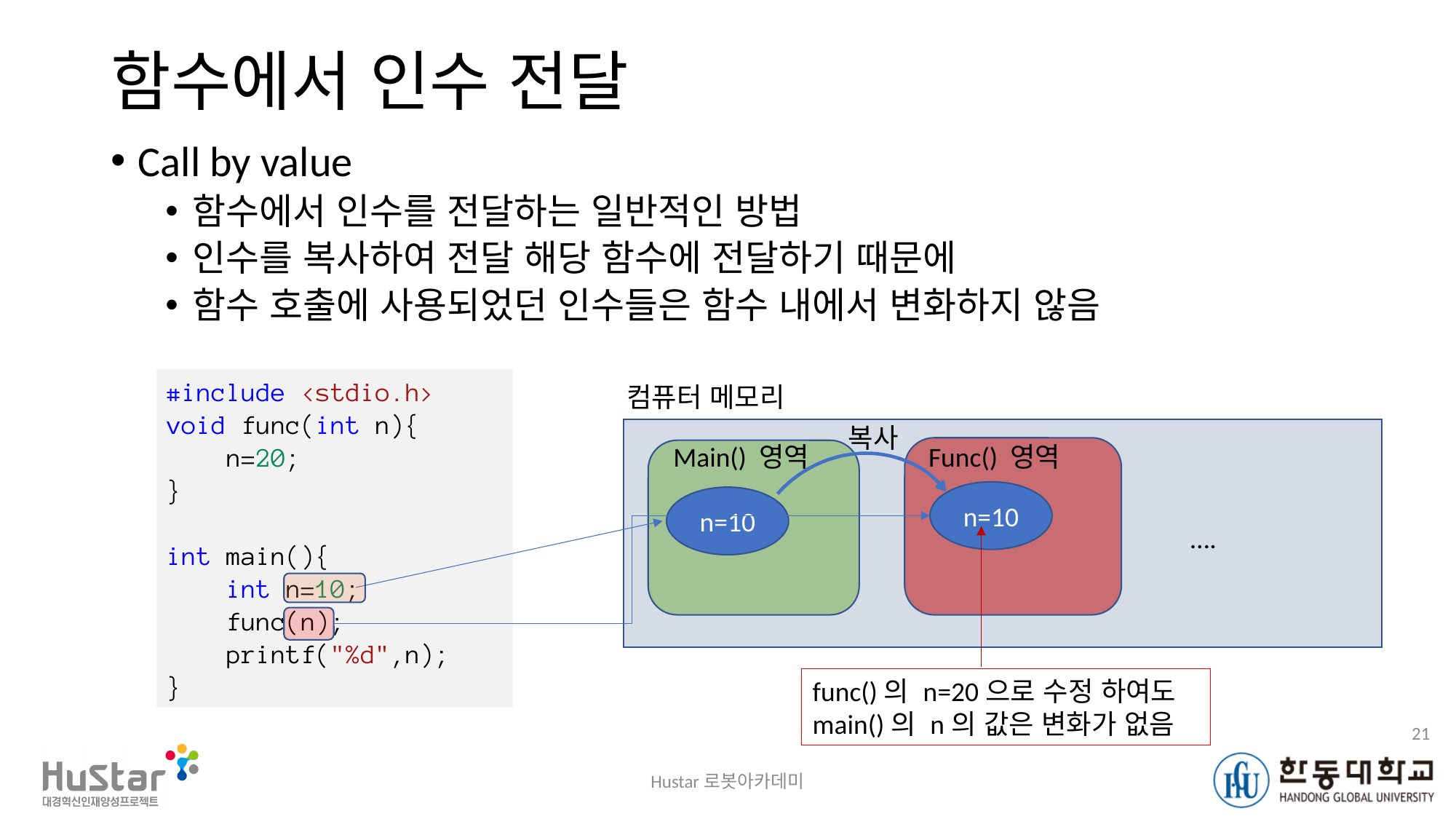

# 함수에서 인수 전달
Call by value
함수에서 인수를 전달하는 일반적인 방법
인수를 복사하여 전달 해당 함수에 전달하기 때문에
함수 호출에 사용되었던 인수들은 함수 내에서 변화하지 않음

#include <stdio.h>
void func(int n){
    n=20;
}
int main(){
    int n=10;
    func(n);
    printf("%d",n);
}
컴퓨터 메모리
복사

Main() 영역
Func() 영역

n=10
n=10
….

func()의 n=20으로 수정 하여도
main()의 n의 값은 변화가 없음
21
Hustar로봇아카데미